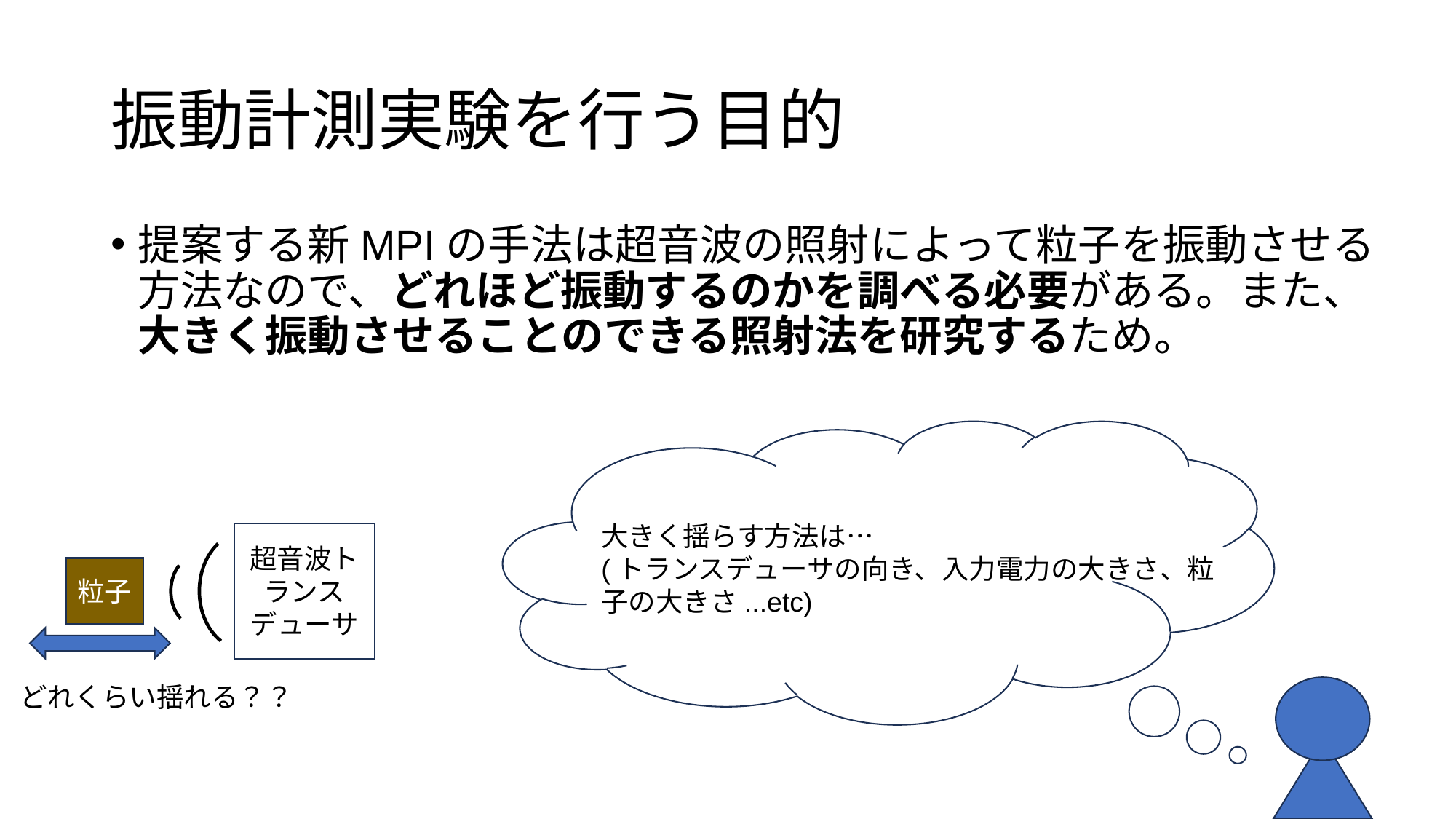

# 振動計測実験を行う目的
提案する新MPIの手法は超音波の照射によって粒子を振動させる方法なので、どれほど振動するのかを調べる必要がある。また、大きく振動させることのできる照射法を研究するため。

大きく揺らす方法は…
(トランスデューサの向き、入力電力の大きさ、粒子の大きさ...etc)
超音波トランスデューサ

粒子

どれくらい揺れる？？